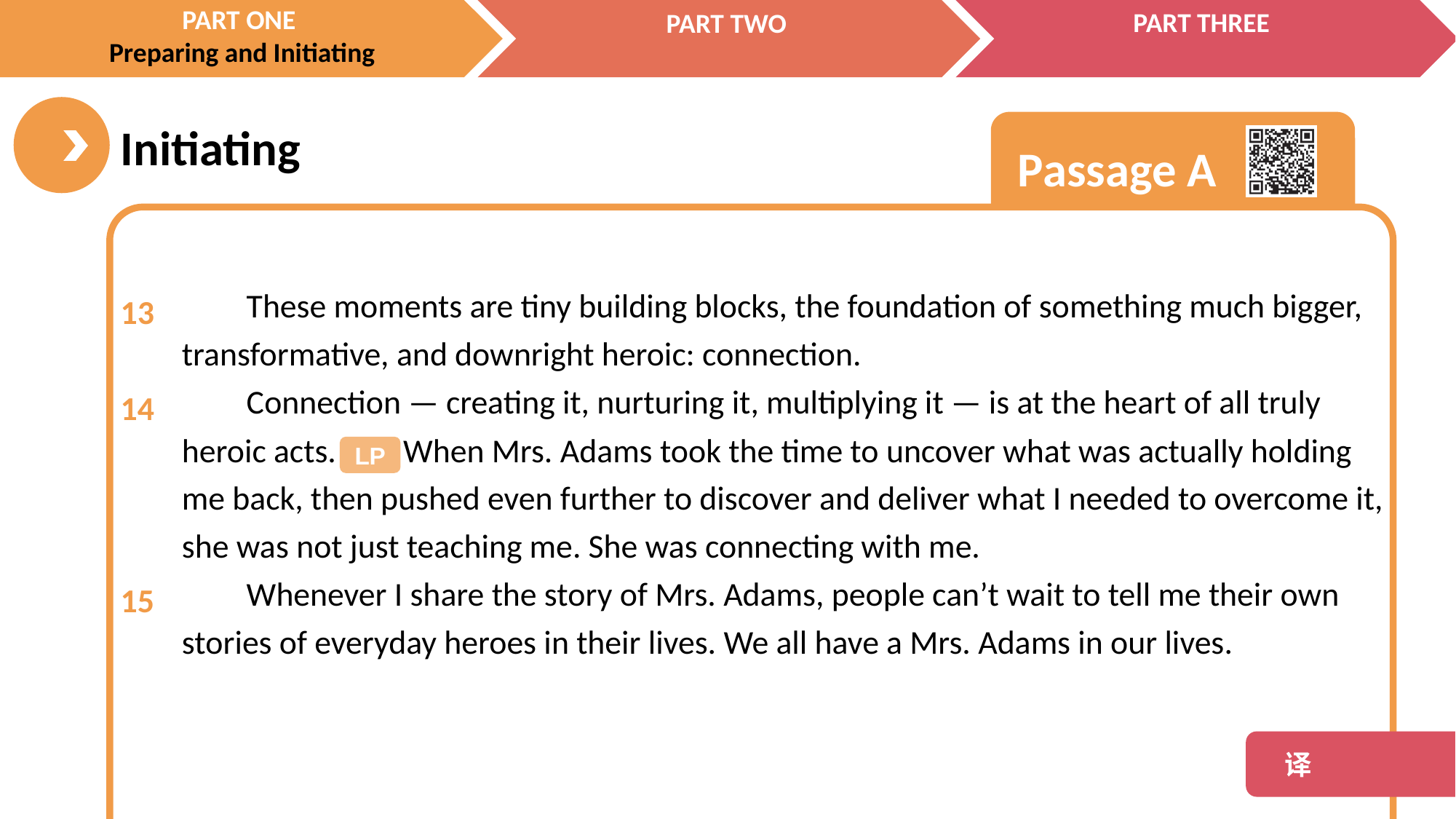

These moments are tiny building blocks, the foundation of something much bigger, transformative, and downright heroic: connection.

13

14

15

Connection — creating it, nurturing it, multiplying it — is at the heart of all truly heroic acts.         When Mrs. Adams took the time to uncover what was actually holding me back, then pushed even further to discover and deliver what I needed to overcome it, she was not just teaching me. She was connecting with me.
Whenever I share the story of Mrs. Adams, people can’t wait to tell me their own stories of everyday heroes in their lives. We all have a Mrs. Adams in our lives.
LP
   译